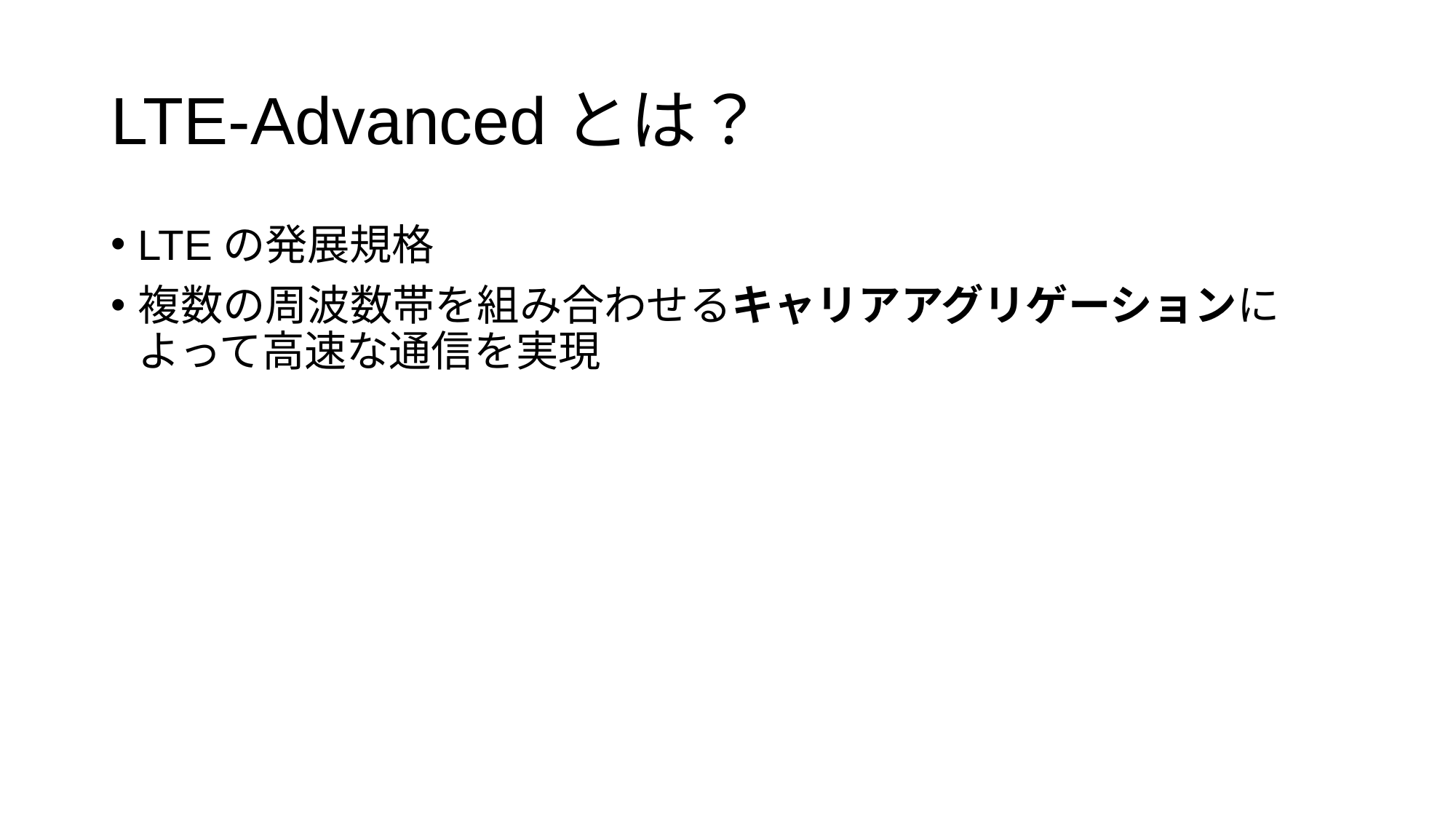

# LTE-Advancedとは？
LTEの発展規格
複数の周波数帯を組み合わせるキャリアアグリゲーションによって高速な通信を実現